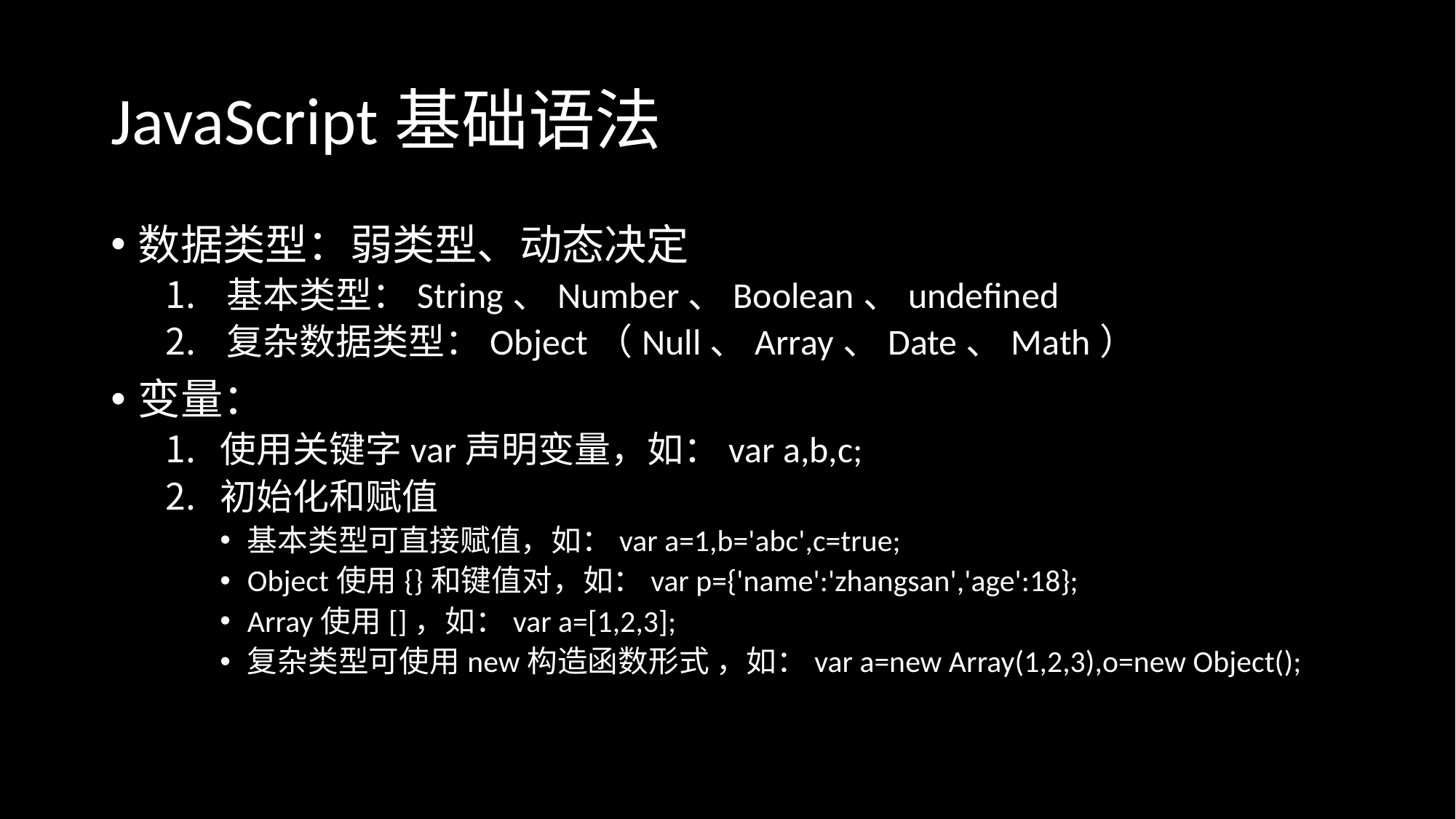

# JavaScript基础语法
数据类型：弱类型、动态决定
基本类型：String、Number、Boolean、undefined
复杂数据类型：Object（Null、Array、Date、Math）
变量：
使用关键字var声明变量，如：var a,b,c;
初始化和赋值
基本类型可直接赋值，如：var a=1,b='abc',c=true;
Object使用{}和键值对，如：var p={'name':'zhangsan','age':18};
Array使用[]，如：var a=[1,2,3];
复杂类型可使用new构造函数形式 ，如：var a=new Array(1,2,3),o=new Object();